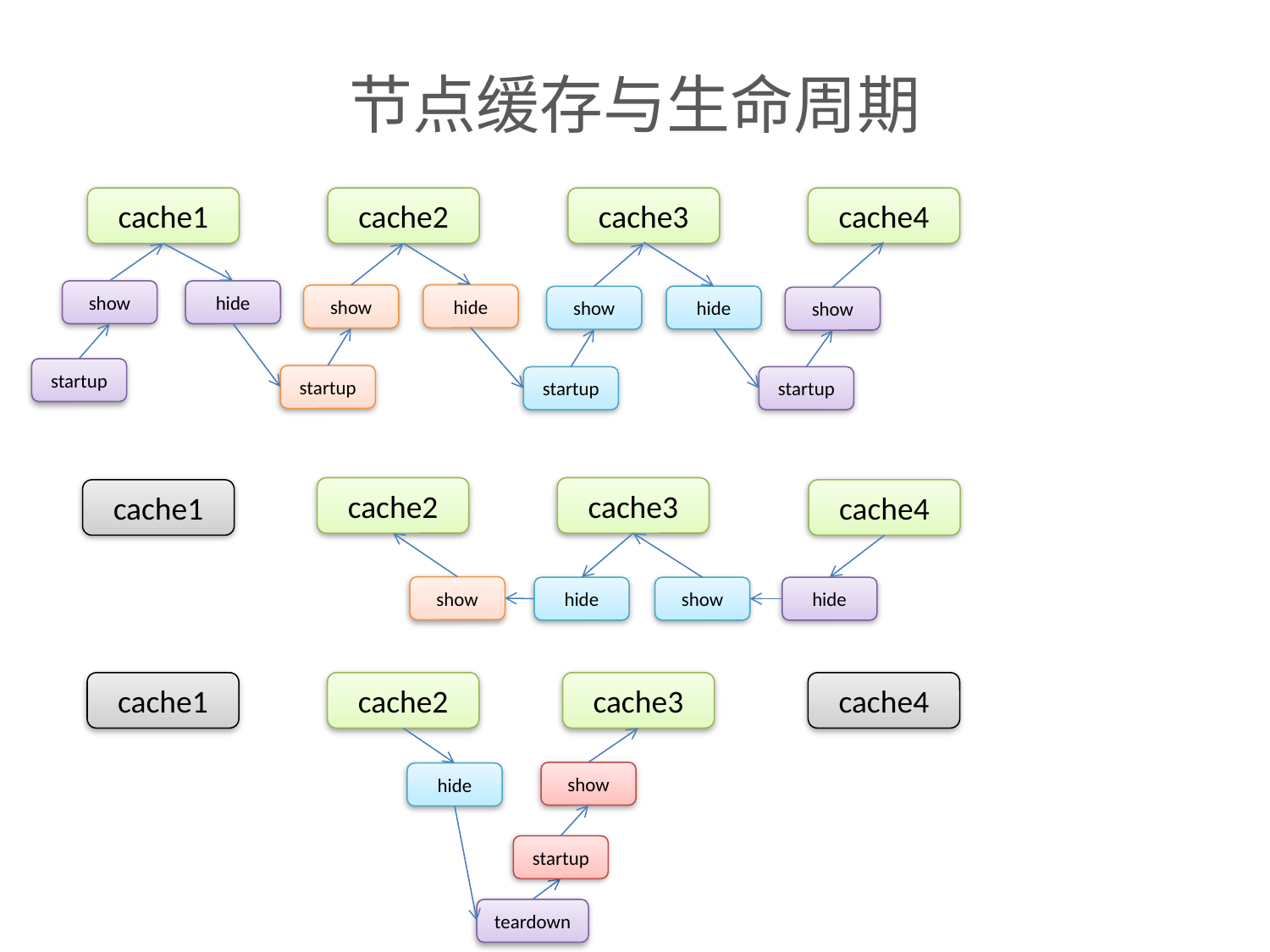

# 节点缓存与生命周期
cache1
cache2
cache3
cache4
show
startup
hide
show
startup
hide
show
startup
hide
show
startup
cache2
cache3
cache4
cache1
show
hide
show
hide
cache1
cache4
cache2
cache3
hide
show
startup
teardown